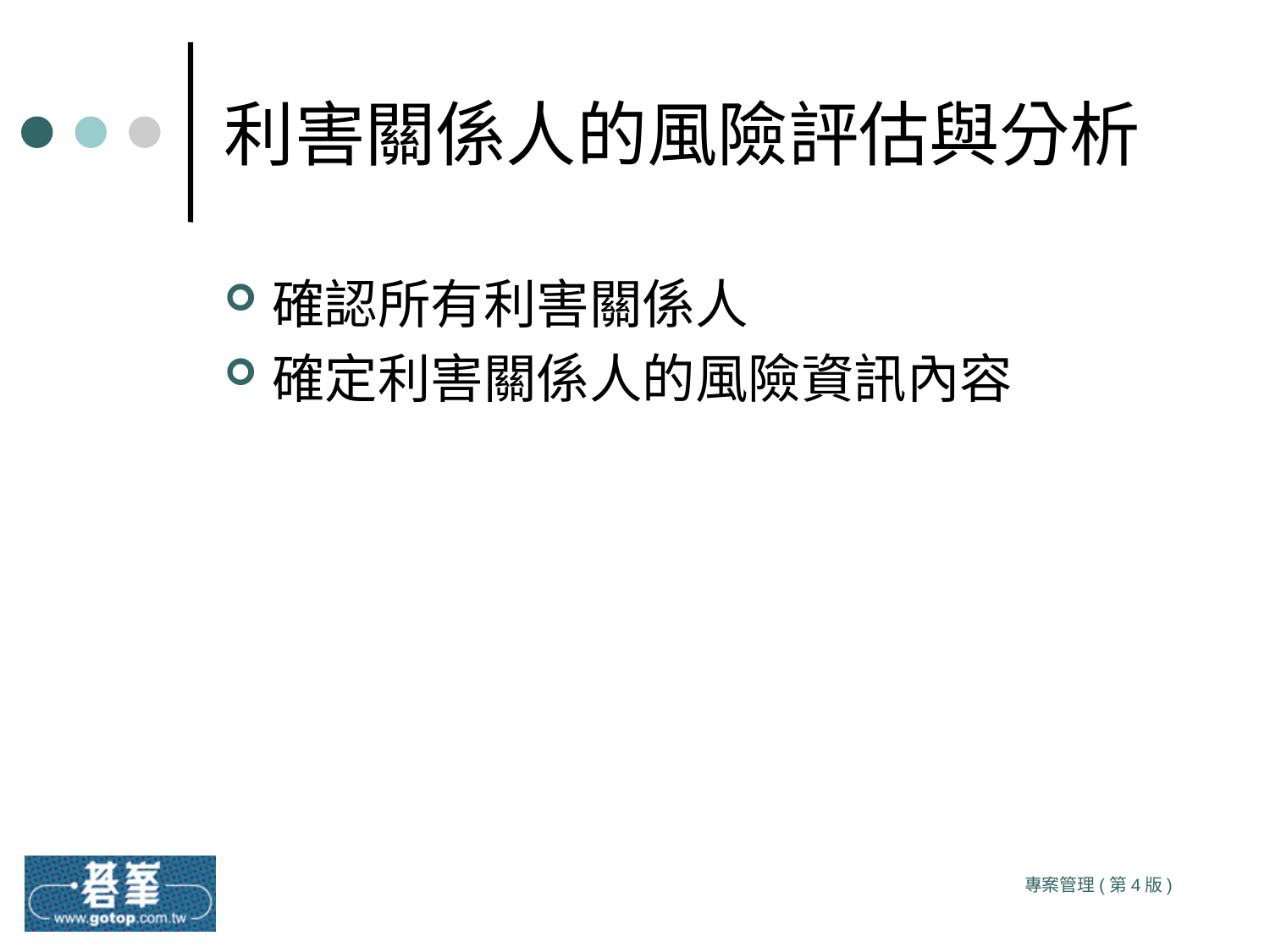

# 利害關係人的風險評估與分析
確認所有利害關係人
確定利害關係人的風險資訊內容
專案管理(第4版)